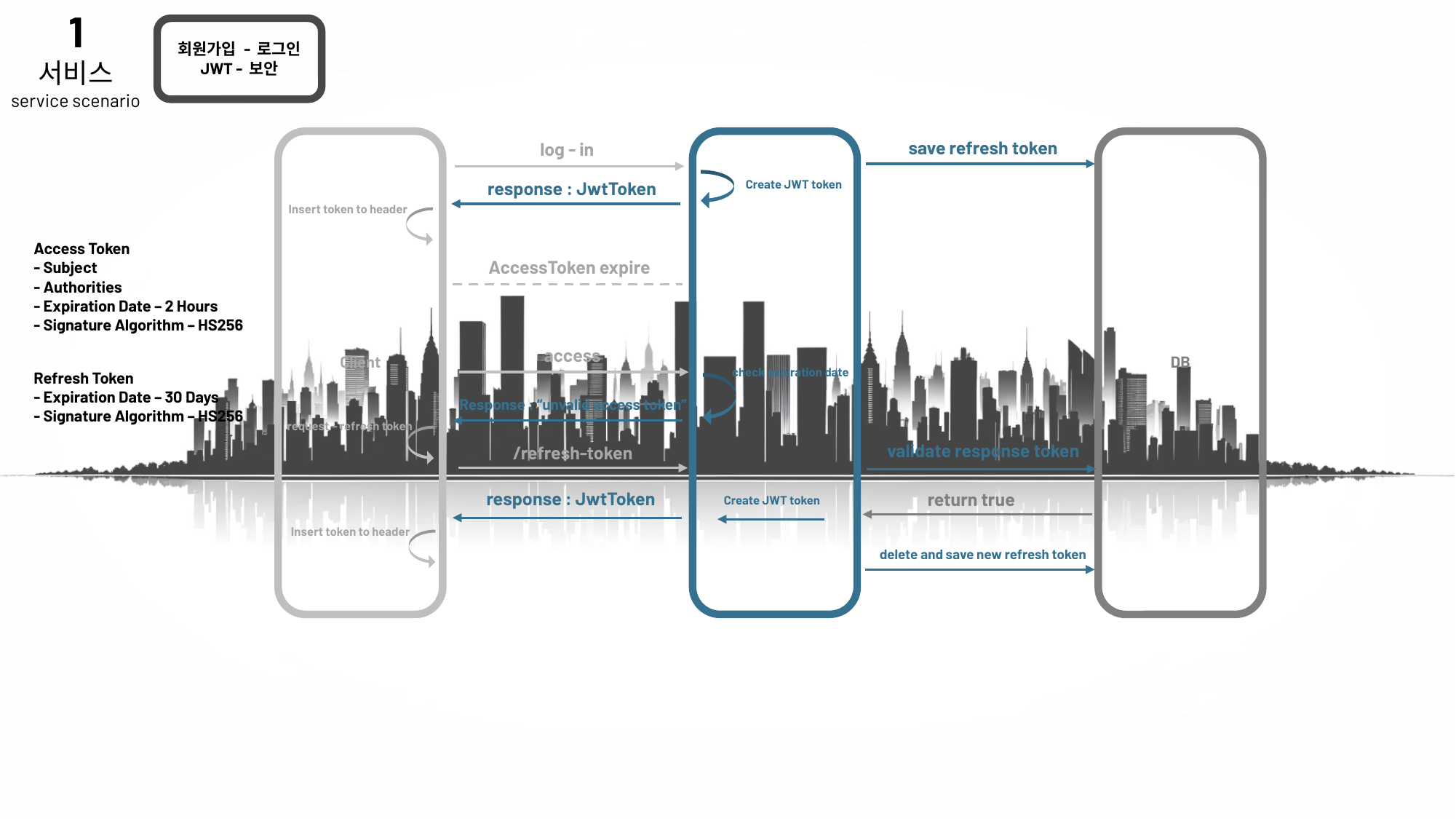

1
서비스
service scenario

회원가입 - 로그인
JWT - 보안

공동구매 게시판
“
일반적인 게시판
형태에 공동구매라는
키워드에 알맞은
UI와 기능 추가
“

자동 구매 예약
“
유저가 특정 시간대를 설정 시 자동으로 구매 희망
“

정보 관리
“
mysql 과 MongoDB
를 사용하여
유저 정보 및
거래 로그 관리
“

Client

check expiration date
save refresh token

DB
log - in

추천 시스템을 위한
프로필 수집

response : JwtToken
Create JWT token
Insert token to header

Access Token
- Subject
- Authorities
- Expiration Date – 2 Hours
- Signature Algorithm – HS256
AccessToken expire
- 학교 별 구분
- 기숙사 / 자취 구분

Oauth2를 이용한
Google, KakaoTalk
등의 소셜 로그인

자동 거래 생성
“
특정 품목이 특정 시간대에 예약이
몰린다면 자동으로
해당 품목에 대한
거래 글을
게시판에 생성
후에 직접 구매할 사람을 정함
“

추천 시스템
“
mongoDB에 저장된
거래 로그를 분석하여
개별 사용자에게
품목을 추천하는
시스템
“
access

실시간 채팅
“
websocket을
활용한 실시간 채팅
“
Refresh Token
- Expiration Date – 30 Days
- Signature Algorithm – HS256

Response : “unvalid access token”

request – refresh token

학생 인증
“
학교 인증 API를
활용하여
재학 여부 및
E-mail 인증
“

validate response token
/refresh-token
response : JwtToken
return true

Create JWT token
Insert token to header

delete and save new refresh token